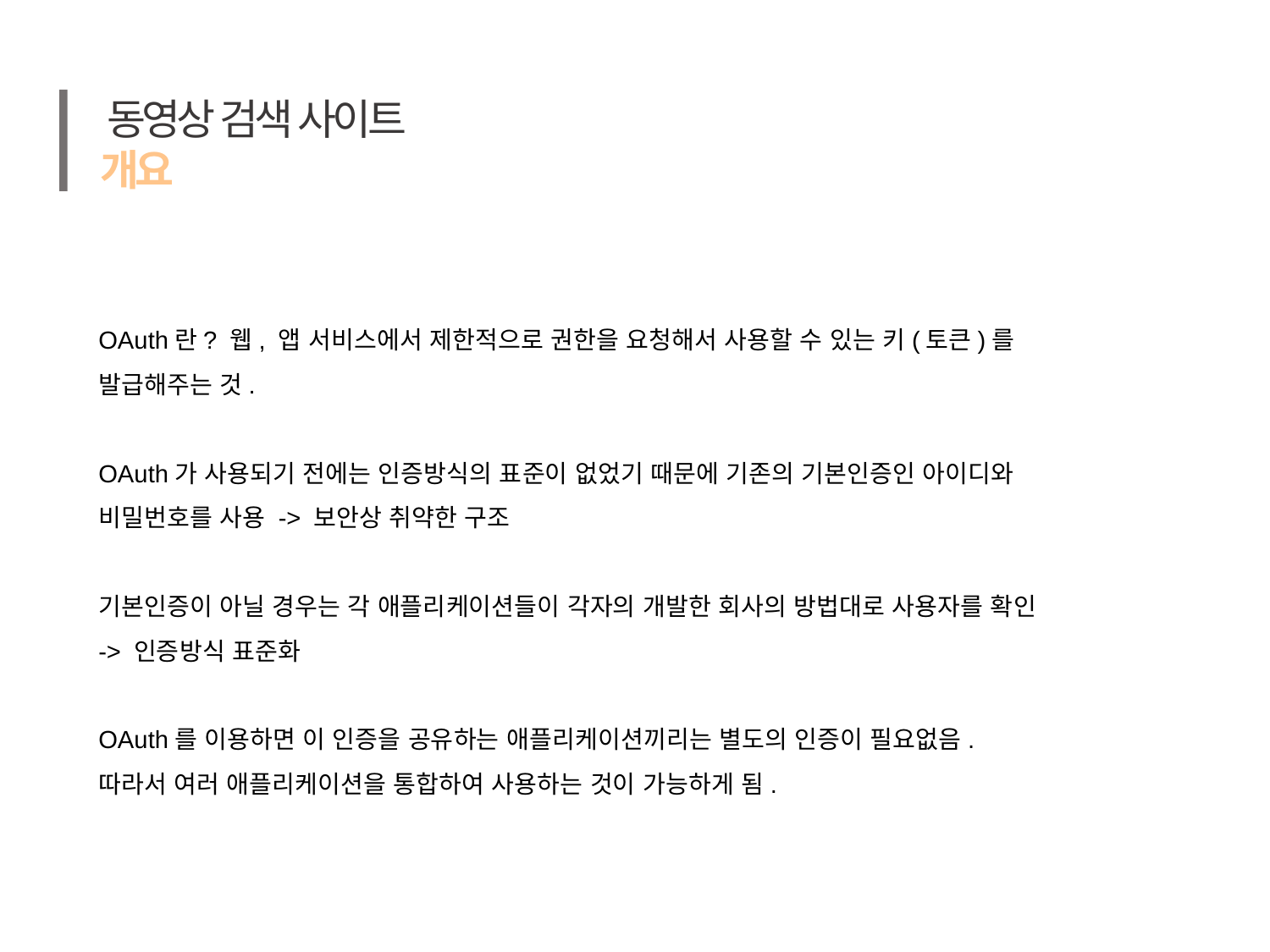

# 동영상 검색 사이트

개요
OAuth란? 웹, 앱 서비스에서 제한적으로 권한을 요청해서 사용할 수 있는 키(토큰)를 발급해주는 것.

OAuth가 사용되기 전에는 인증방식의 표준이 없었기 때문에 기존의 기본인증인 아이디와 비밀번호를 사용 -> 보안상 취약한 구조

기본인증이 아닐 경우는 각 애플리케이션들이 각자의 개발한 회사의 방법대로 사용자를 확인
-> 인증방식 표준화

OAuth를 이용하면 이 인증을 공유하는 애플리케이션끼리는 별도의 인증이 필요없음.
따라서 여러 애플리케이션을 통합하여 사용하는 것이 가능하게 됨.